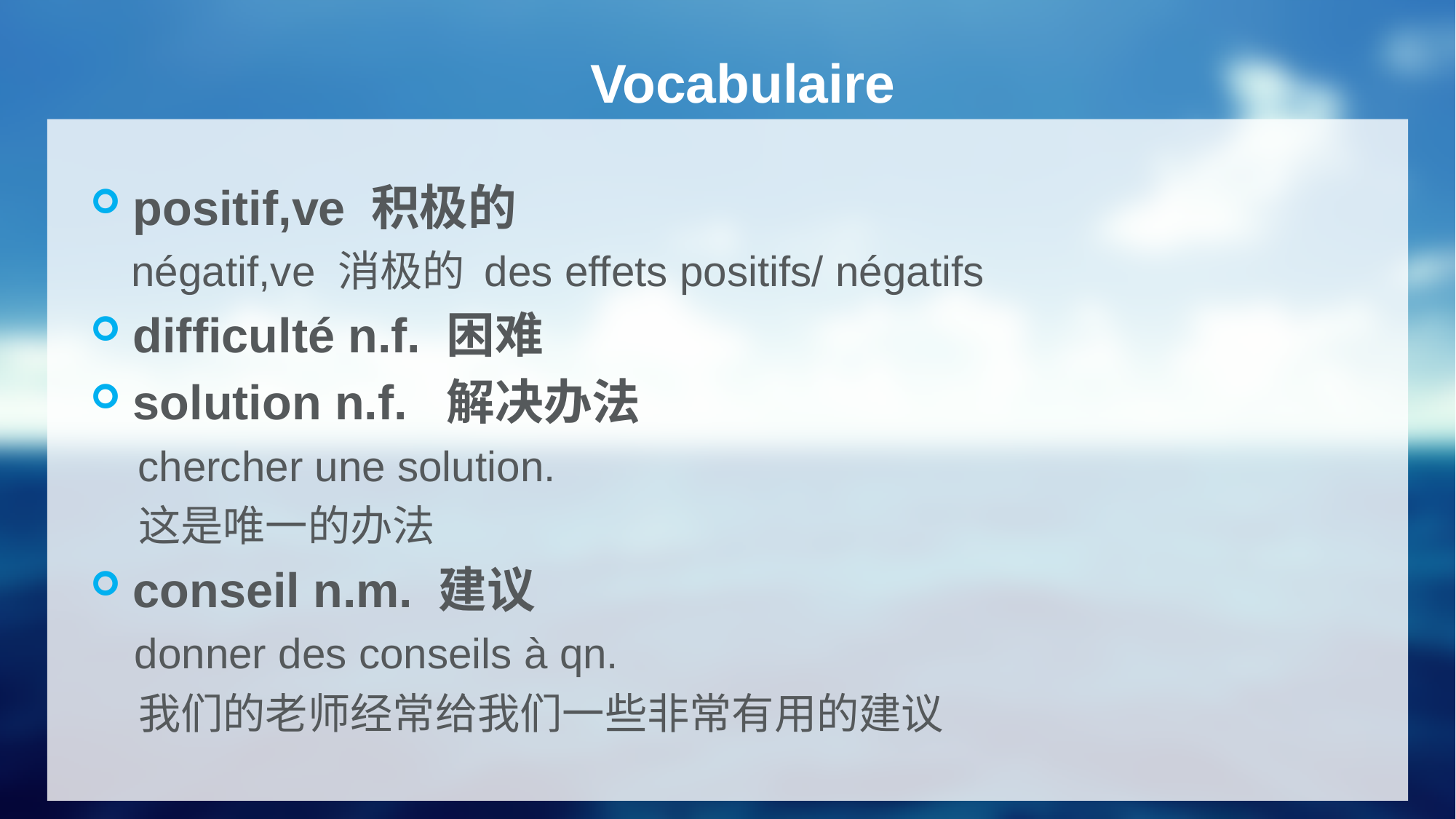

#
Vocabulaire
positif,ve 积极的
    négatif,ve 消极的 des effets positifs/ négatifs
difficulté n.f. 困难
solution n.f.  解决办法
    chercher une solution.
    这是唯一的办法
conseil n.m. 建议
    donner des conseils à qn.
    我们的老师经常给我们一些非常有用的建议